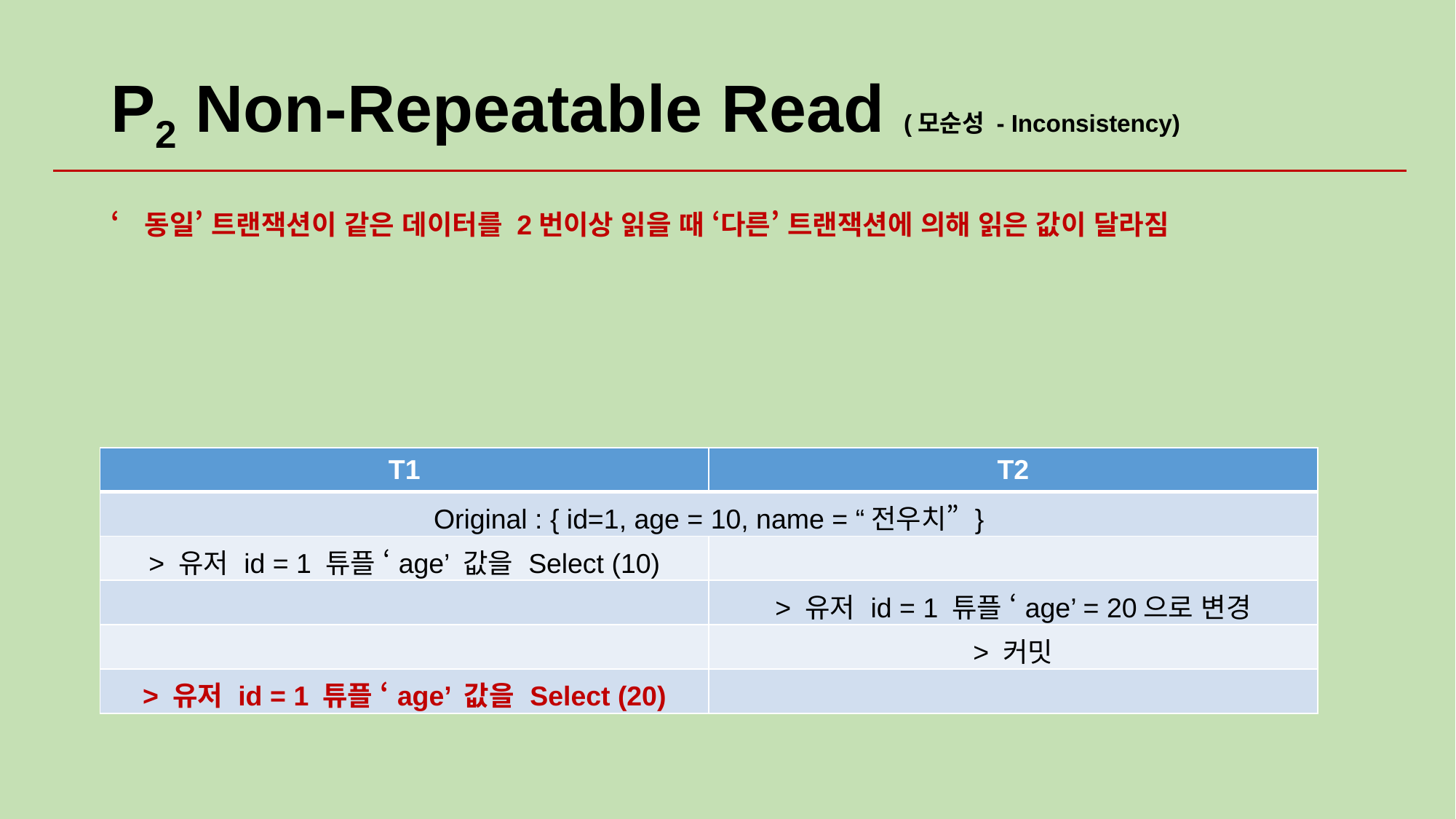

# P2 Non-Repeatable Read (모순성 - Inconsistency)
‘동일’ 트랜잭션이 같은 데이터를 2번이상 읽을 때 ‘다른’ 트랜잭션에 의해 읽은 값이 달라짐
| T1 | T2 |
| --- | --- |
| Original : { id=1, age = 10, name = “전우치” } |  |
| > 유저 id = 1 튜플 ‘age’ 값을 Select (10) |  |
|  | > 유저 id = 1 튜플 ‘age’ = 20으로 변경 |
|  | > 커밋 |
| > 유저 id = 1 튜플 ‘age’ 값을 Select (20) |  |